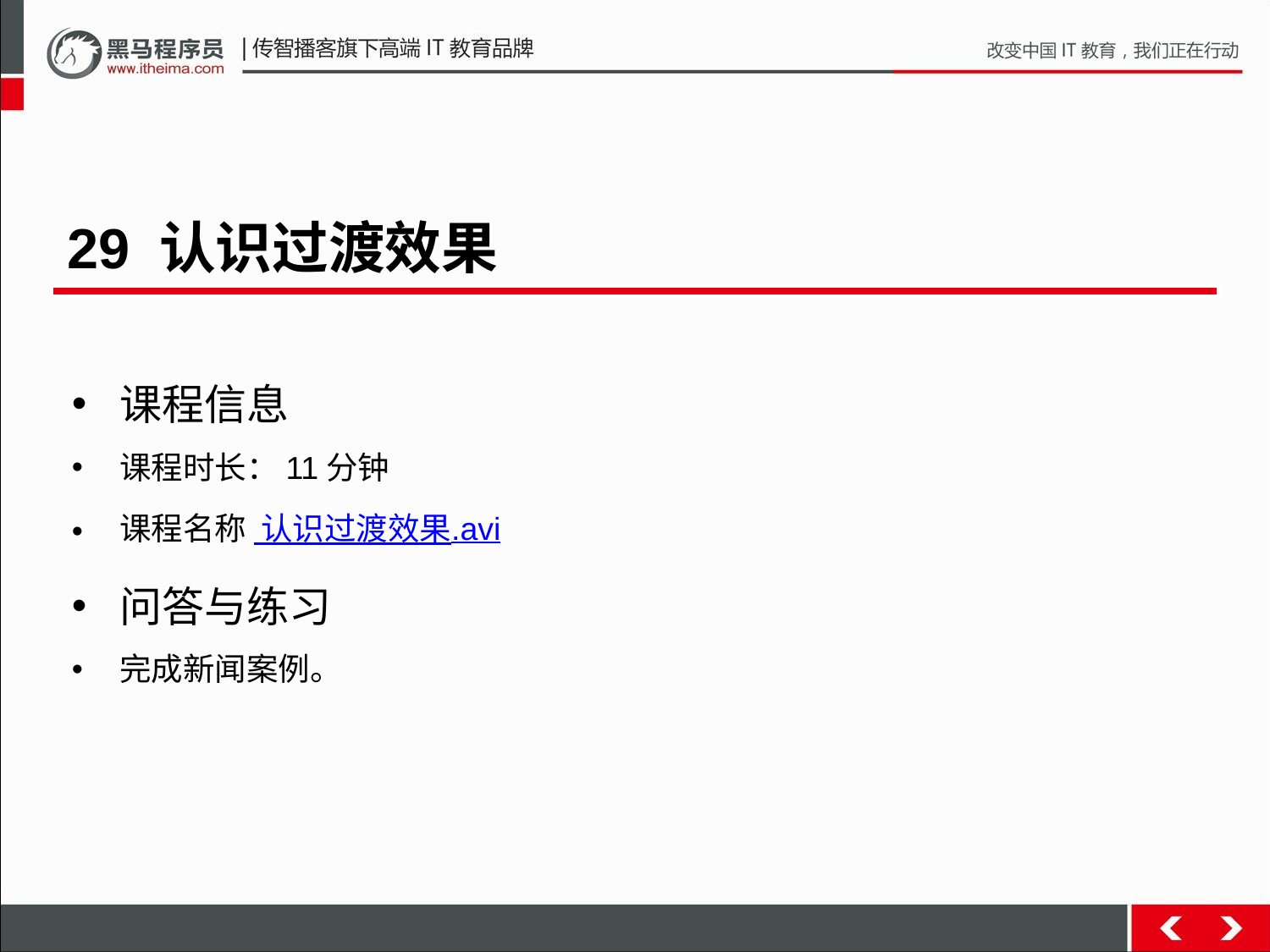

29 认识过渡效果
课程信息
课程时长：11分钟
课程名称  认识过渡效果.avi
问答与练习
完成新闻案例。